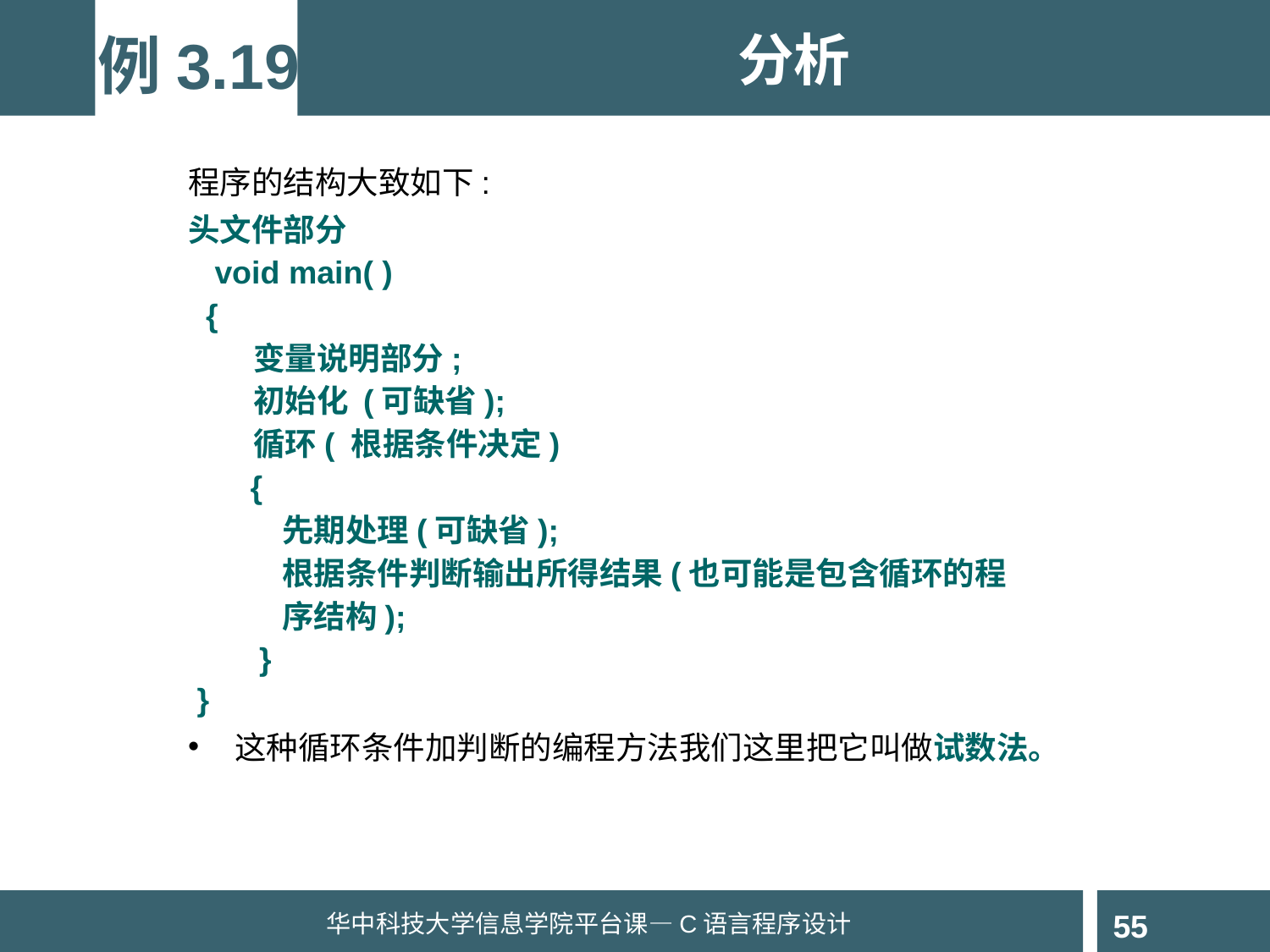

分析
例3.19
程序的结构大致如下:
头文件部分
   void main( )
  {
        变量说明部分;
        初始化 (可缺省);
        循环( 根据条件决定)
       {
            先期处理(可缺省);
            根据条件判断输出所得结果(也可能是包含循环的程
            序结构);
        }
 }
 这种循环条件加判断的编程方法我们这里把它叫做试数法。